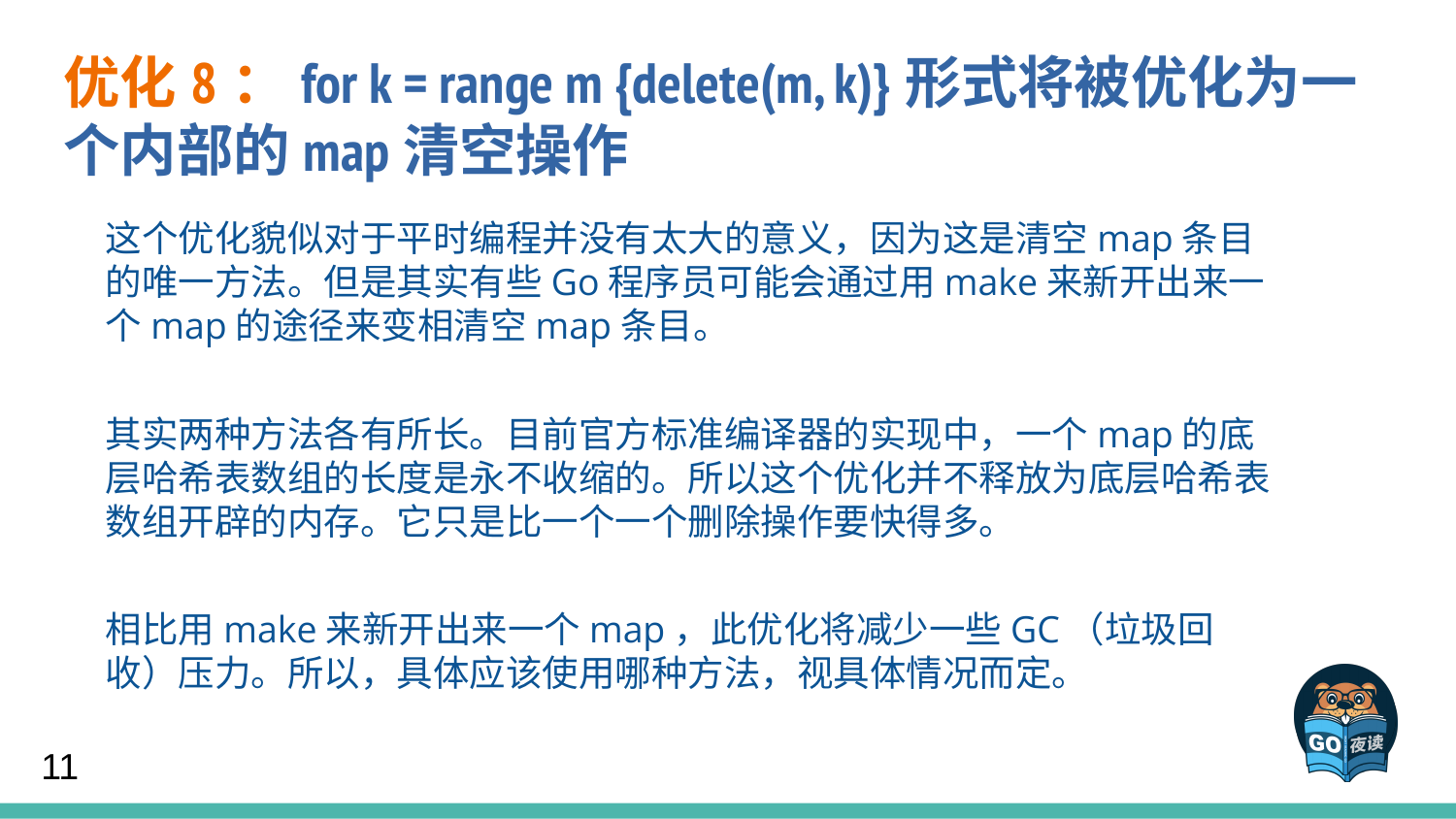

优化8：for k = range m {delete(m, k)}形式将被优化为一个内部的map清空操作
这个优化貌似对于平时编程并没有太大的意义，因为这是清空map条目的唯一方法。但是其实有些Go程序员可能会通过用make来新开出来一个map的途径来变相清空map条目。
其实两种方法各有所长。目前官方标准编译器的实现中，一个map的底层哈希表数组的长度是永不收缩的。所以这个优化并不释放为底层哈希表数组开辟的内存。它只是比一个一个删除操作要快得多。
相比用make来新开出来一个map，此优化将减少一些GC（垃圾回收）压力。所以，具体应该使用哪种方法，视具体情况而定。
11